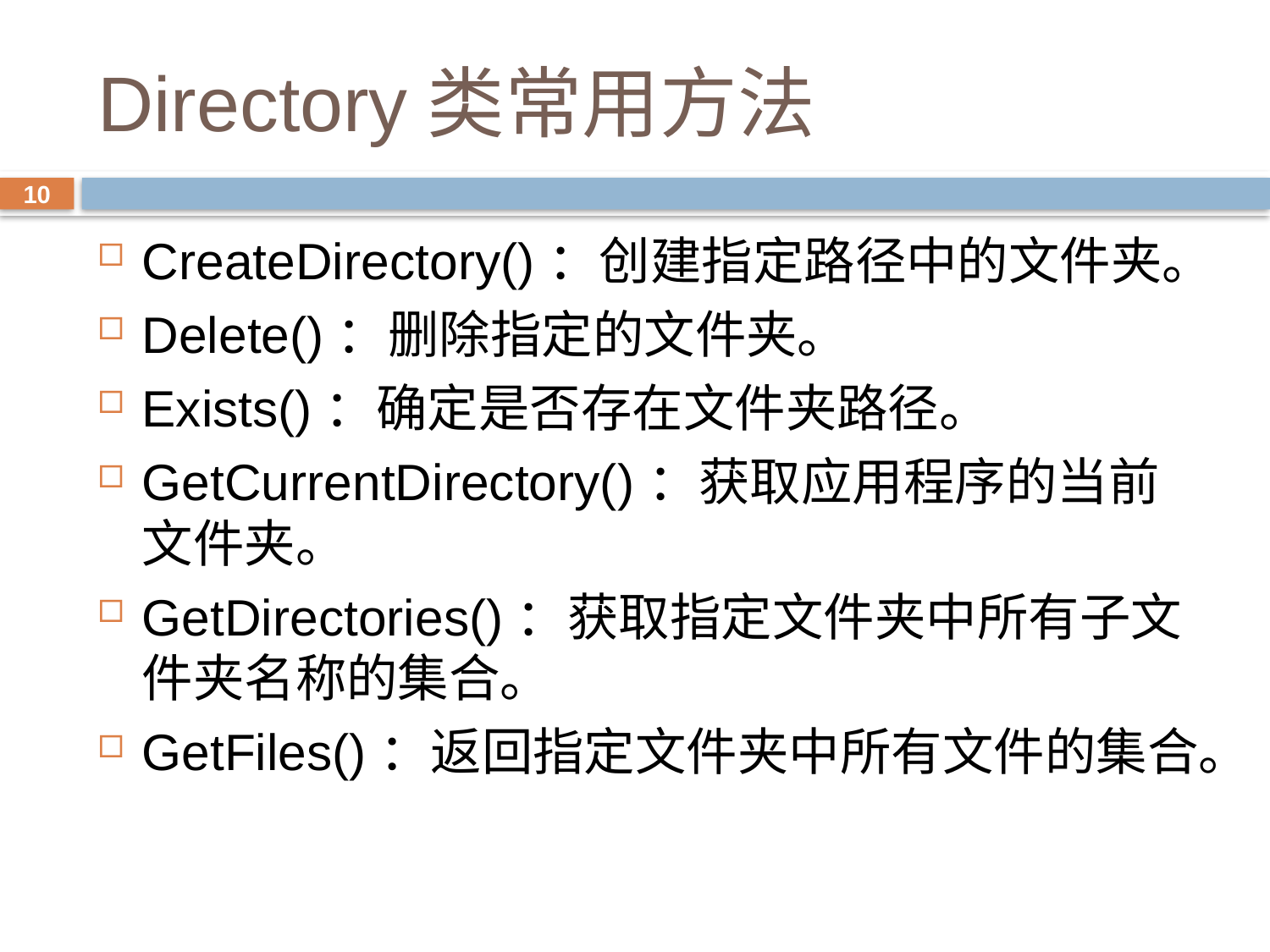

# Directory类常用方法
10
CreateDirectory()：创建指定路径中的文件夹。
Delete()：删除指定的文件夹。
Exists()：确定是否存在文件夹路径。
GetCurrentDirectory()：获取应用程序的当前文件夹。
GetDirectories()：获取指定文件夹中所有子文件夹名称的集合。
GetFiles()：返回指定文件夹中所有文件的集合。